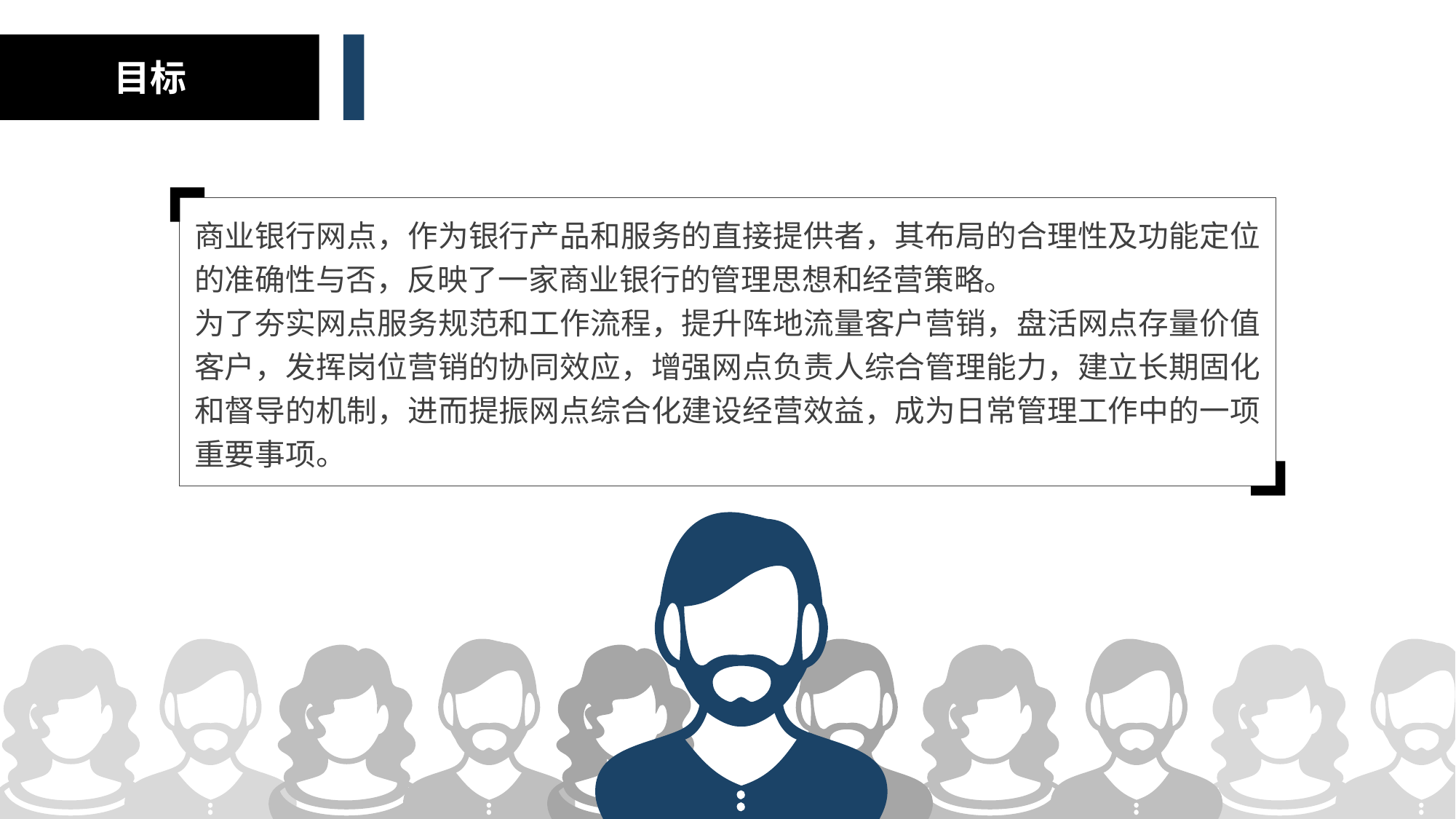

目标

商业银行网点，作为银行产品和服务的直接提供者，其布局的合理性及功能定位的准确性与否，反映了一家商业银行的管理思想和经营策略。
为了夯实网点服务规范和工作流程，提升阵地流量客户营销，盘活网点存量价值客户，发挥岗位营销的协同效应，增强网点负责人综合管理能力，建立长期固化和督导的机制，进而提振网点综合化建设经营效益，成为日常管理工作中的一项重要事项。